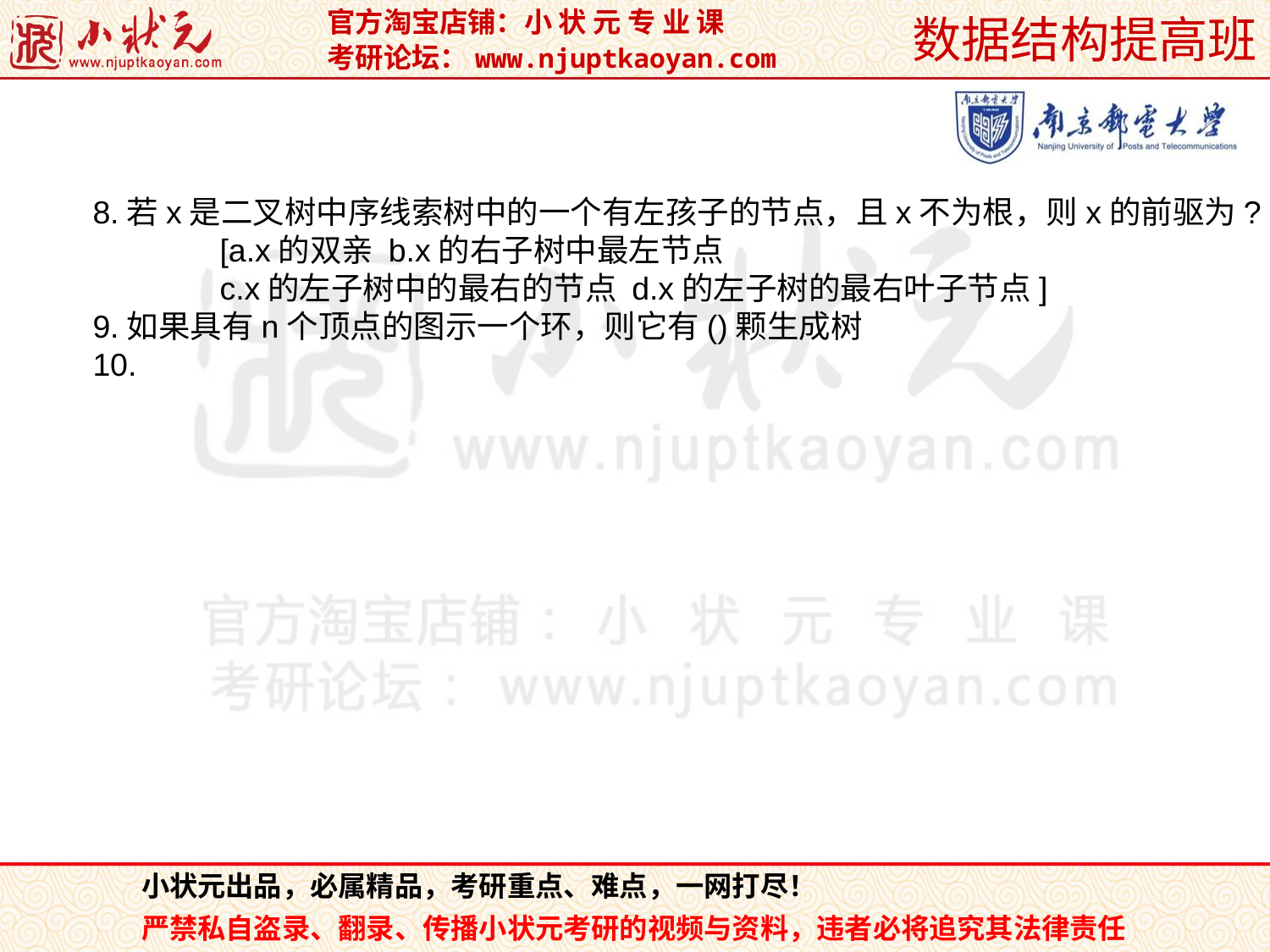

8.若x是二叉树中序线索树中的一个有左孩子的节点，且x不为根，则x的前驱为?
	[a.x的双亲 b.x的右子树中最左节点
	c.x的左子树中的最右的节点 d.x的左子树的最右叶子节点]
9.如果具有n个顶点的图示一个环，则它有()颗生成树
10.